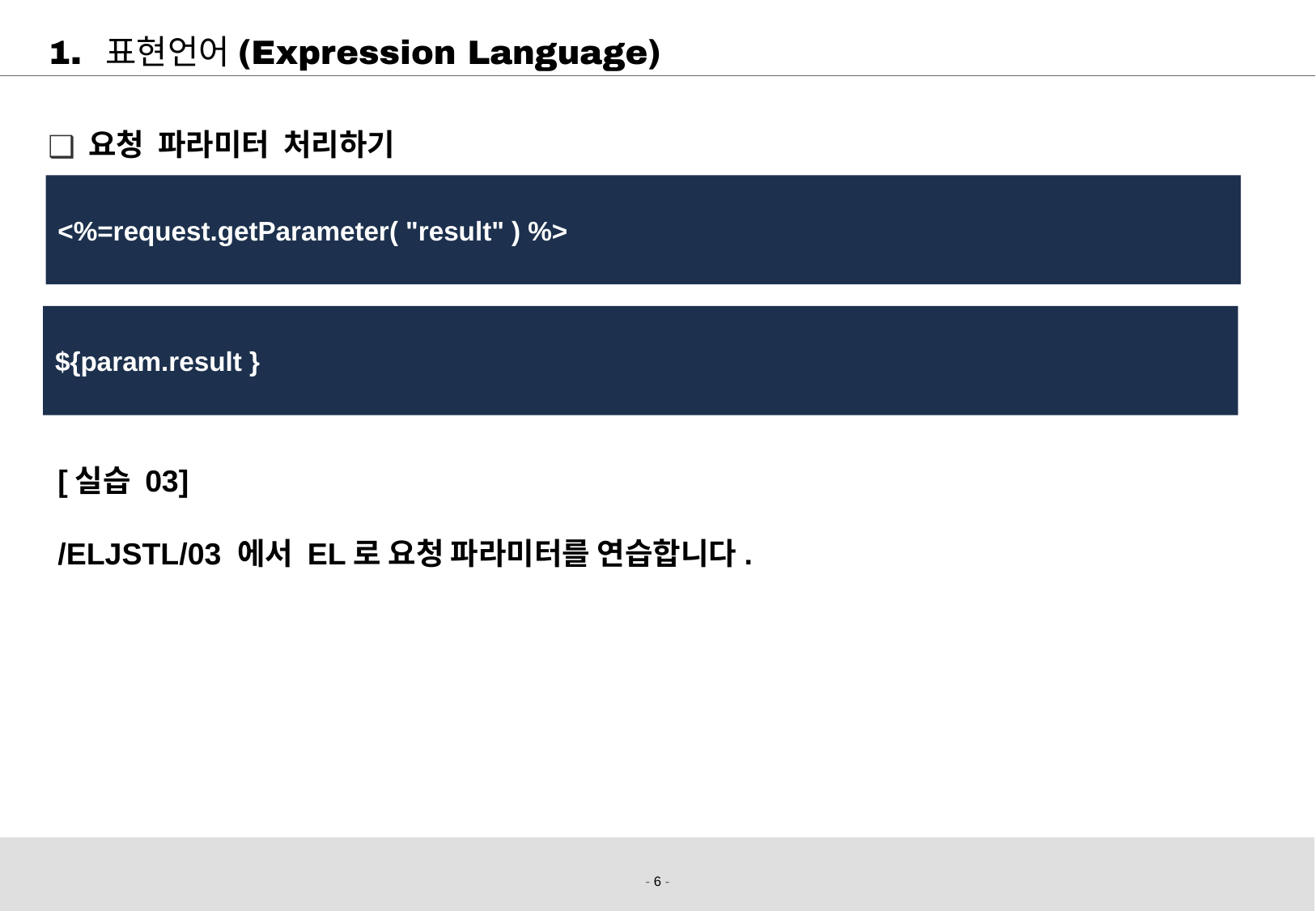

# 표현언어(Expression Language)
요청  파라미터  처리하기

<%=request.getParameter( "result" ) %>

${param.result }

[실습 03]

/ELJSTL/03 에서 EL로 요청 파라미터를 연습합니다.